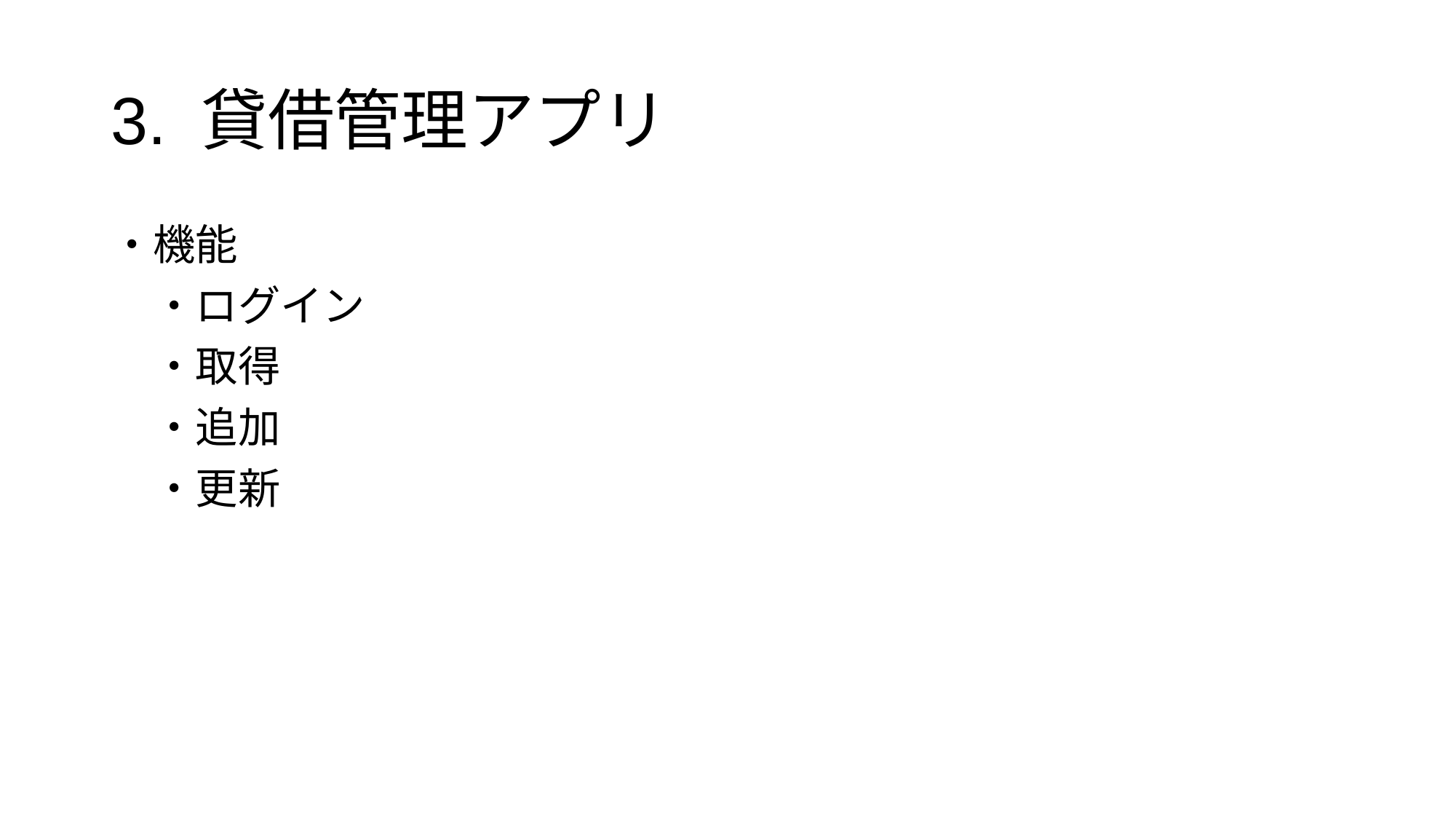

# 3. 貸借管理アプリ
・機能
　・ログイン
　・取得
　・追加
　・更新